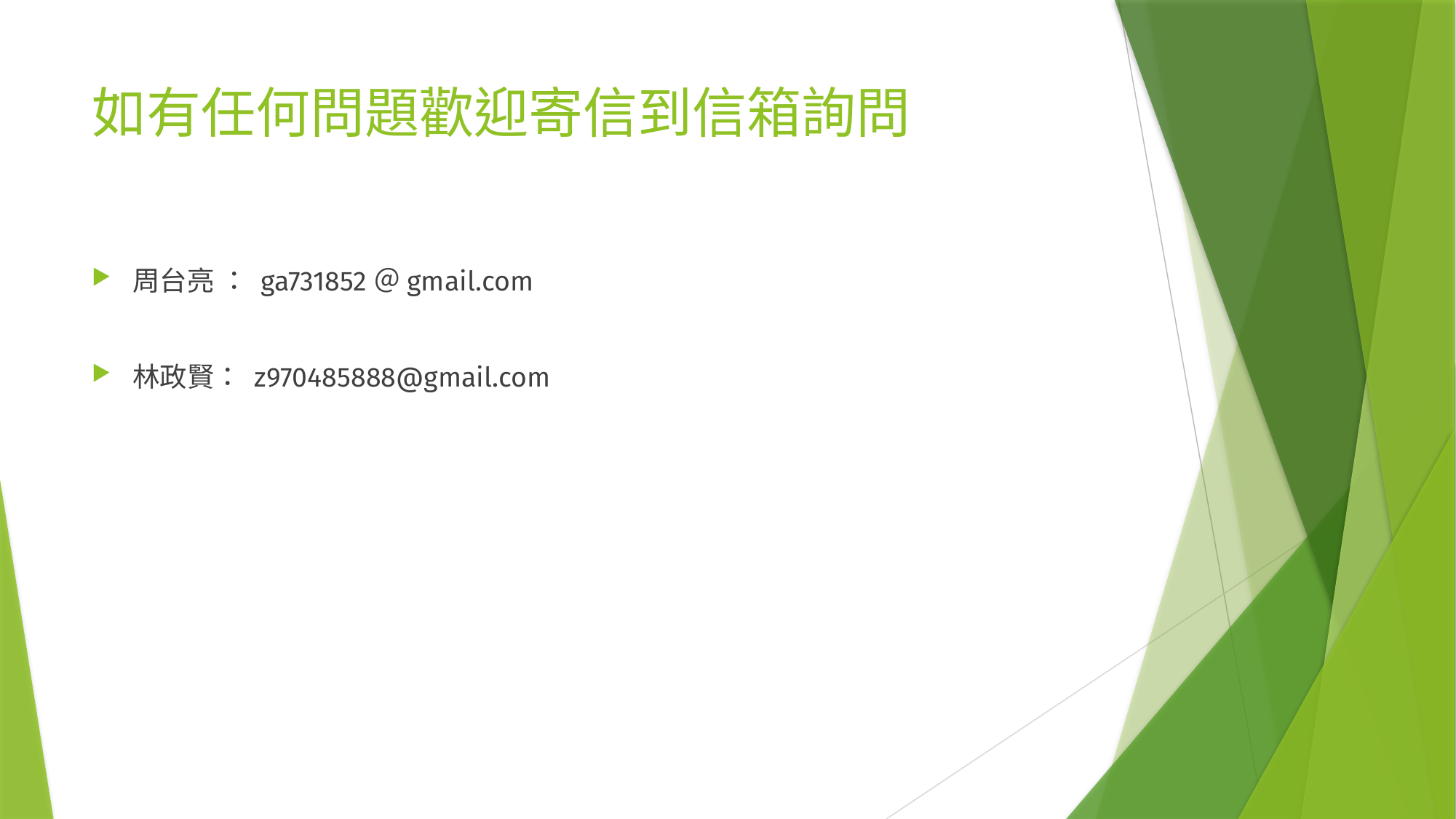

# 如有任何問題歡迎寄信到信箱詢問
周台亮 ： ga731852＠gmail.com

林政賢： z970485888@gmail.com